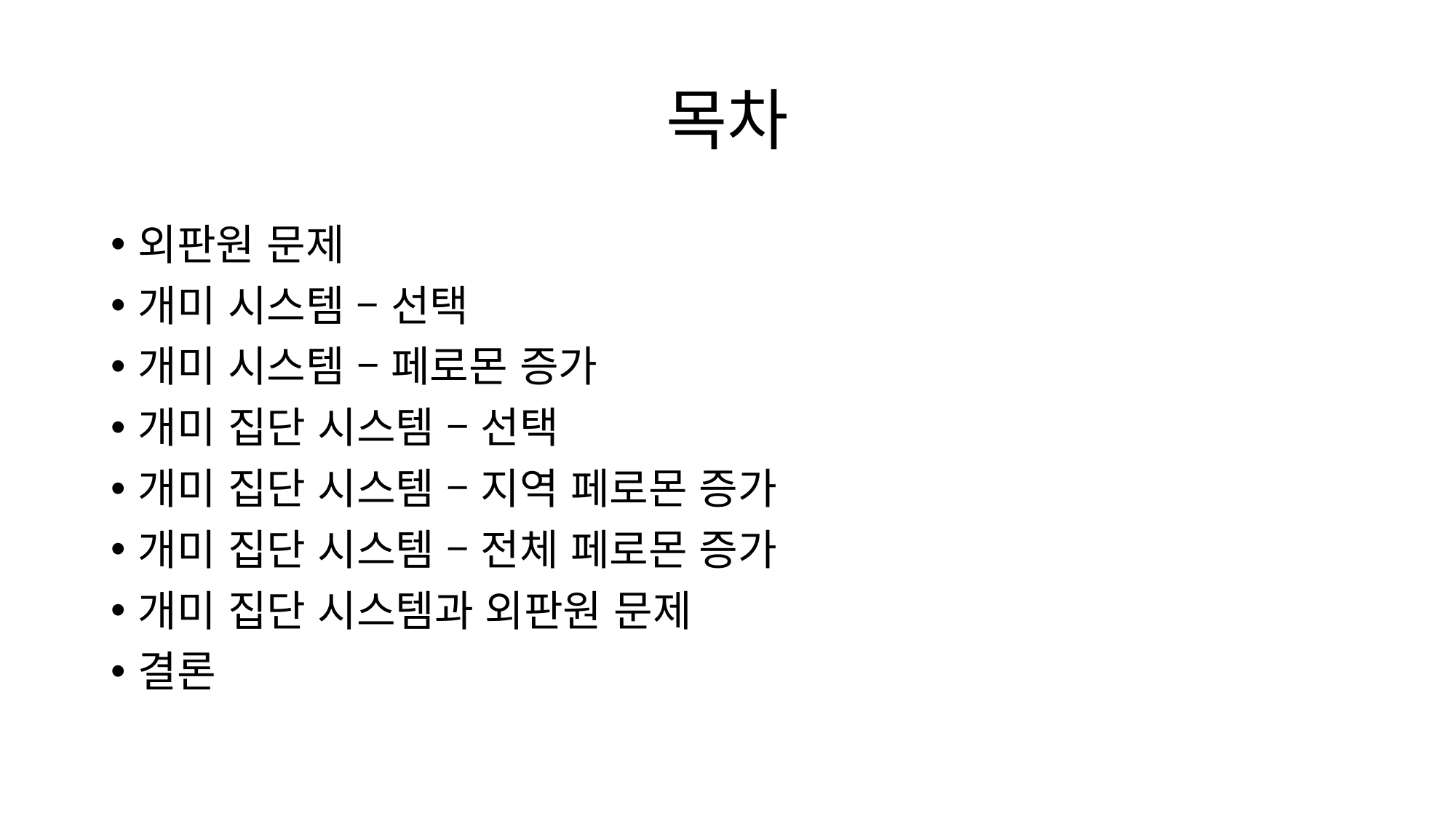

# 목차
외판원 문제
개미 시스템 – 선택
개미 시스템 – 페로몬 증가
개미 집단 시스템 – 선택
개미 집단 시스템 – 지역 페로몬 증가
개미 집단 시스템 – 전체 페로몬 증가
개미 집단 시스템과 외판원 문제
결론